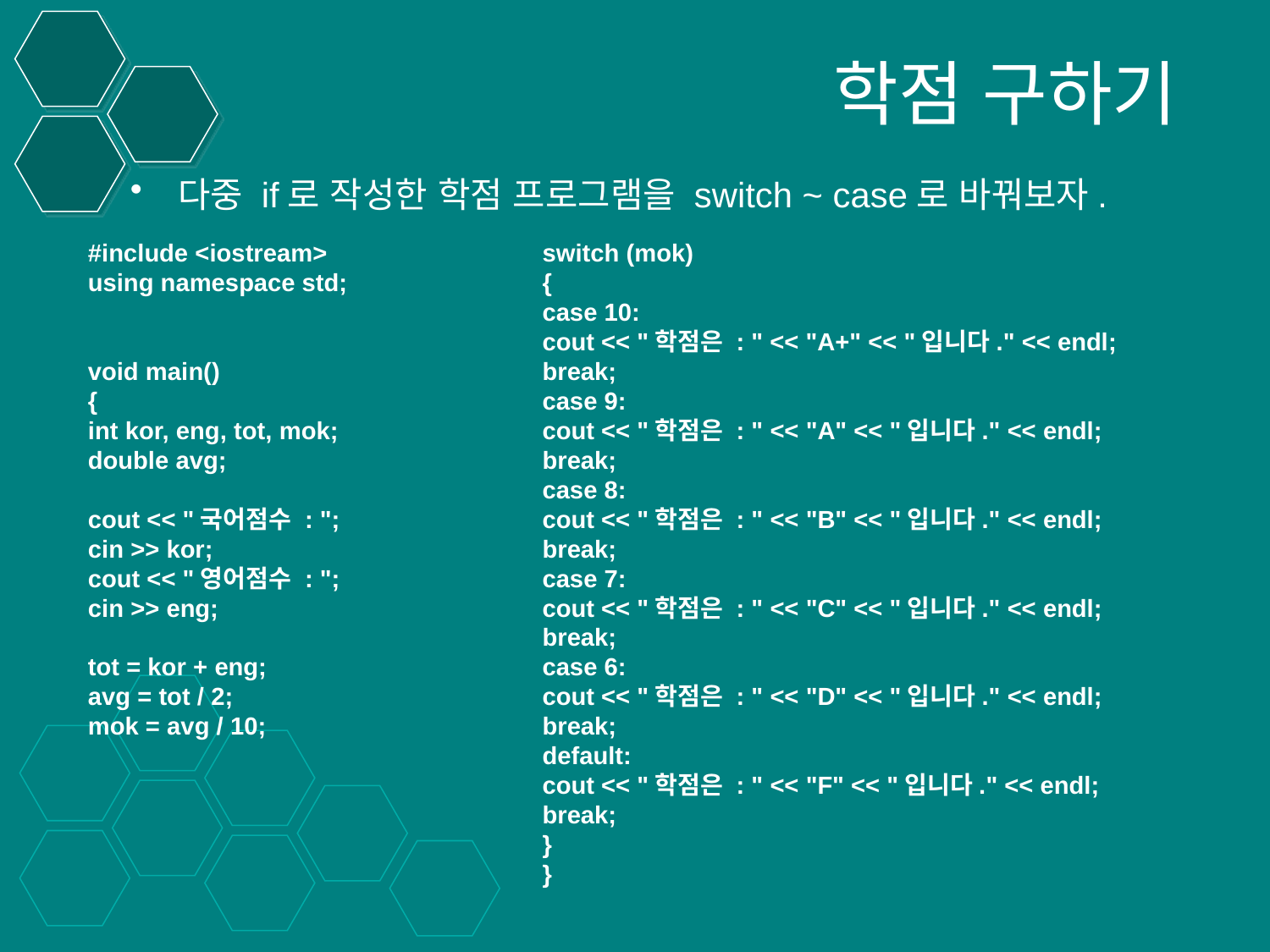

# 학점 구하기
다중 if로 작성한 학점 프로그램을 switch ~ case로 바꿔보자.

switch (mok)
{
case 10:
cout << "학점은 : " << "A+" << "입니다." << endl;
break;
case 9:
cout << "학점은 : " << "A" << "입니다." << endl;
break;
case 8:
cout << "학점은 : " << "B" << "입니다." << endl;
break;
case 7:
cout << "학점은 : " << "C" << "입니다." << endl;
break;
case 6:
cout << "학점은 : " << "D" << "입니다." << endl;
break;
default:
cout << "학점은 : " << "F" << "입니다." << endl;
break;
}
}

#include <iostream>
using namespace std;

void main()
{
int kor, eng, tot, mok;
double avg;

cout << "국어점수 : ";
cin >> kor;
cout << "영어점수 : ";
cin >> eng;

tot = kor + eng;
avg = tot / 2;
mok = avg / 10;